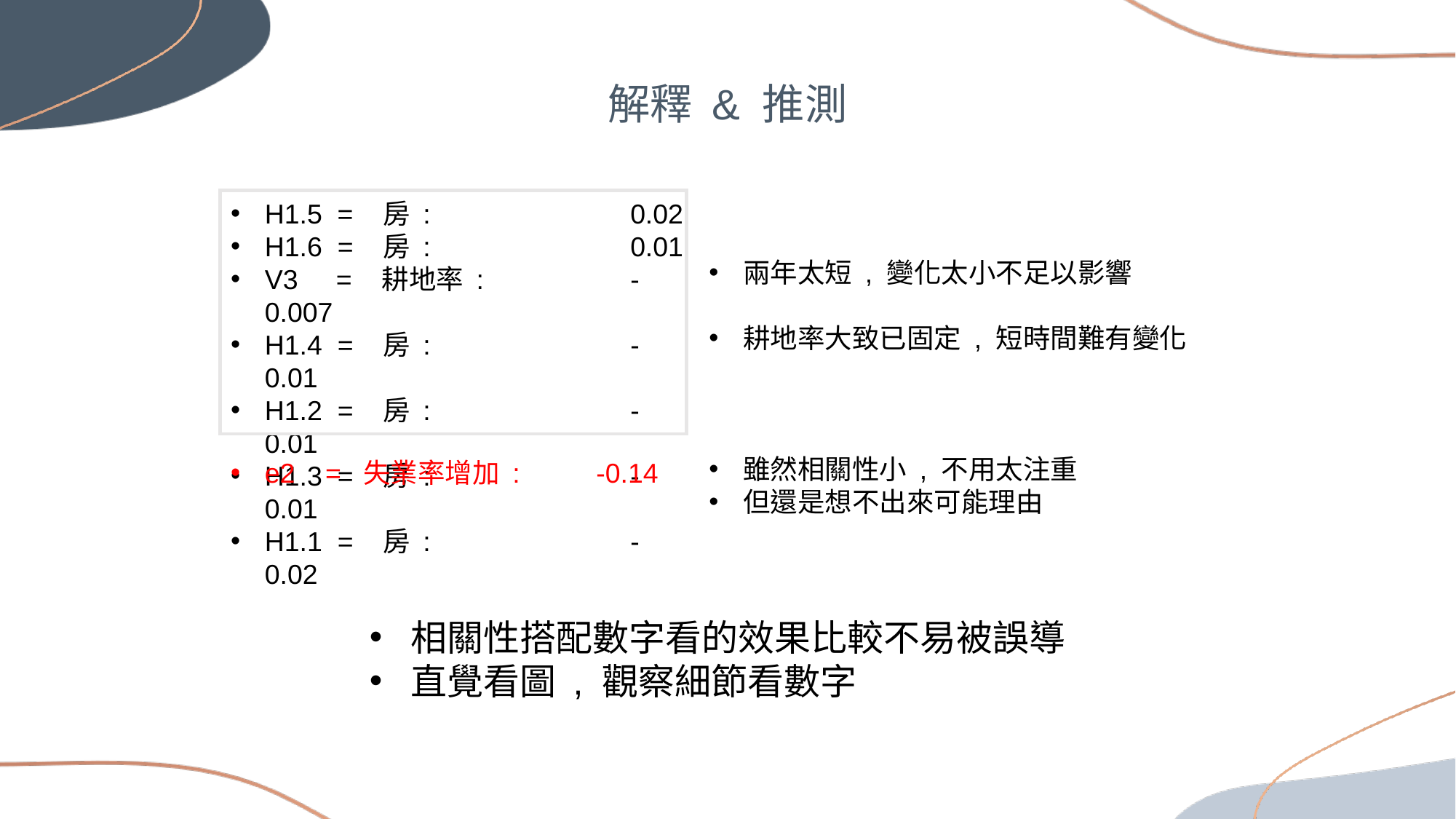

解釋 & 推測

H1.5  =   房 :		     0.02
H1.6  =   房 :		     0.01
V3     =   耕地率 :	     -0.007
H1.4  =   房 : 		     -0.01
H1.2  =   房 : 		     -0.01
H1.3  =   房 :		     -0.01
H1.1  =   房 :		     -0.02

兩年太短 , 變化太小不足以影響

耕地率大致已固定 , 短時間難有變化

雖然相關性小 , 不用太注重
但還是想不出來可能理由
e2    =  失業率增加 :          -0.14
相關性搭配數字看的效果比較不易被誤導
直覺看圖 , 觀察細節看數字
PPT模板 http://www.1ppt.com/moban/